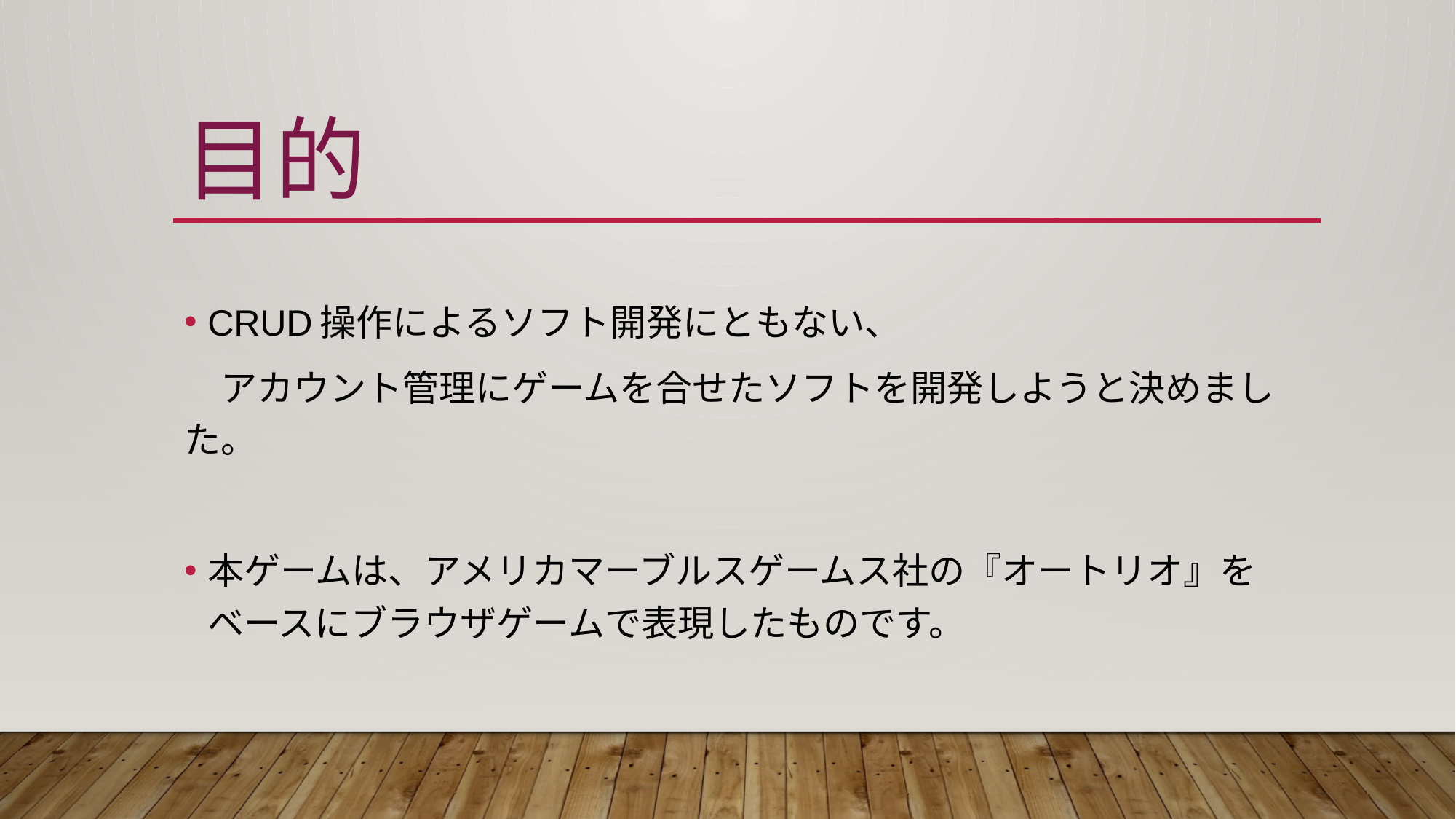

# 目的

CRUD操作によるソフト開発にともない、
　アカウント管理にゲームを合せたソフトを開発しようと決めました。

本ゲームは、アメリカマーブルスゲームス社の『オートリオ』をベースにブラウザゲームで表現したものです。